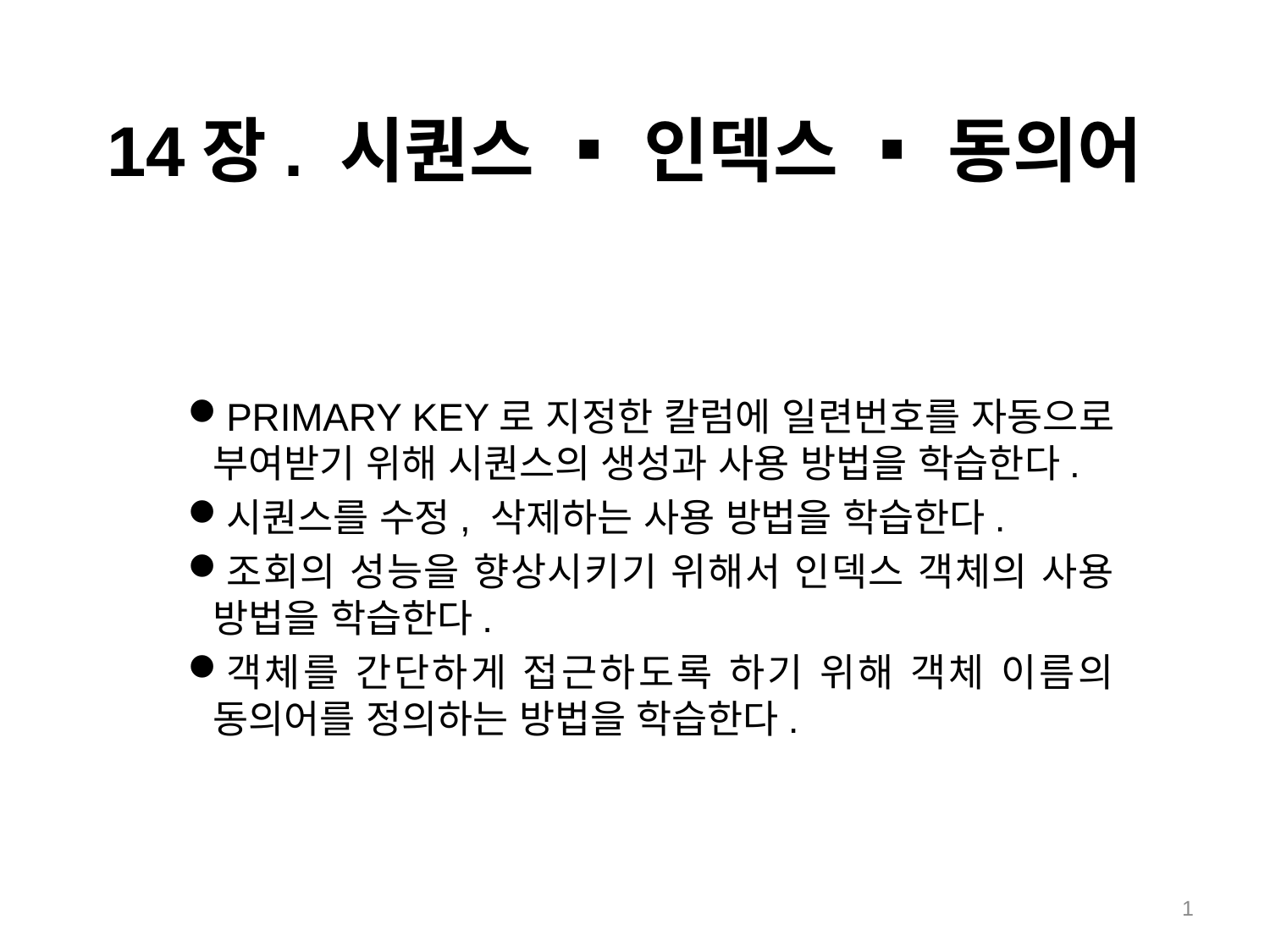

# 14장. 시퀀스 ▪ 인덱스 ▪ 동의어
PRIMARY KEY로 지정한 칼럼에 일련번호를 자동으로 부여받기 위해 시퀀스의 생성과 사용 방법을 학습한다.
시퀀스를 수정, 삭제하는 사용 방법을 학습한다.
조회의 성능을 향상시키기 위해서 인덱스 객체의 사용 방법을 학습한다.
객체를 간단하게 접근하도록 하기 위해 객체 이름의 동의어를 정의하는 방법을 학습한다.

1